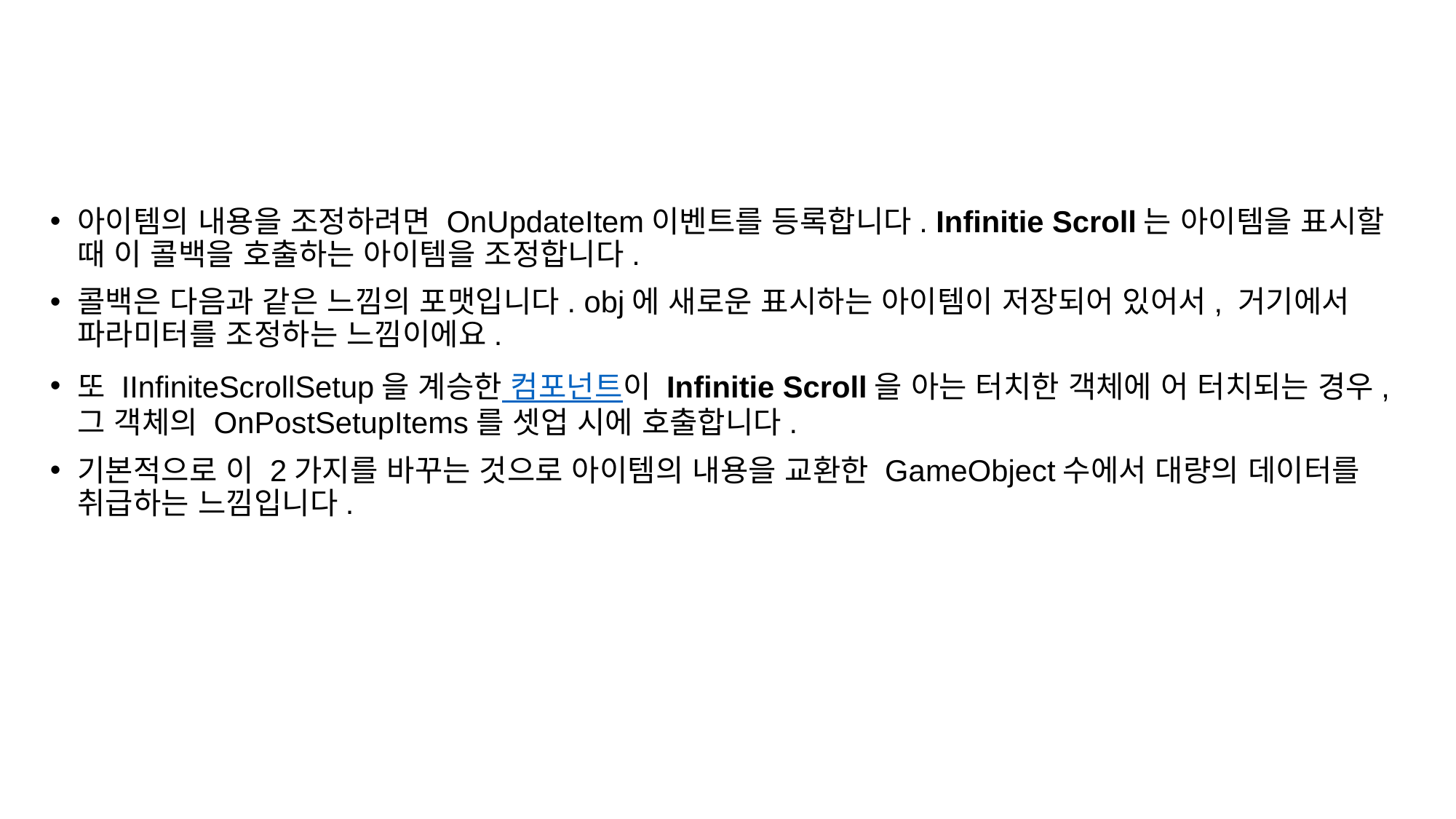

#
아이템의 내용을 조정하려면 OnUpdateItem이벤트를 등록합니다. Infinitie Scroll는 아이템을 표시할 때 이 콜백을 호출하는 아이템을 조정합니다.
콜백은 다음과 같은 느낌의 포맷입니다. obj에 새로운 표시하는 아이템이 저장되어 있어서, 거기에서 파라미터를 조정하는 느낌이에요.
또 IInfiniteScrollSetup을 계승한 컴포넌트이 Infinitie Scroll을 아는 터치한 객체에 어 터치되는 경우, 그 객체의 OnPostSetupItems를 셋업 시에 호출합니다.
기본적으로 이 2가지를 바꾸는 것으로 아이템의 내용을 교환한 GameObject수에서 대량의 데이터를 취급하는 느낌입니다.